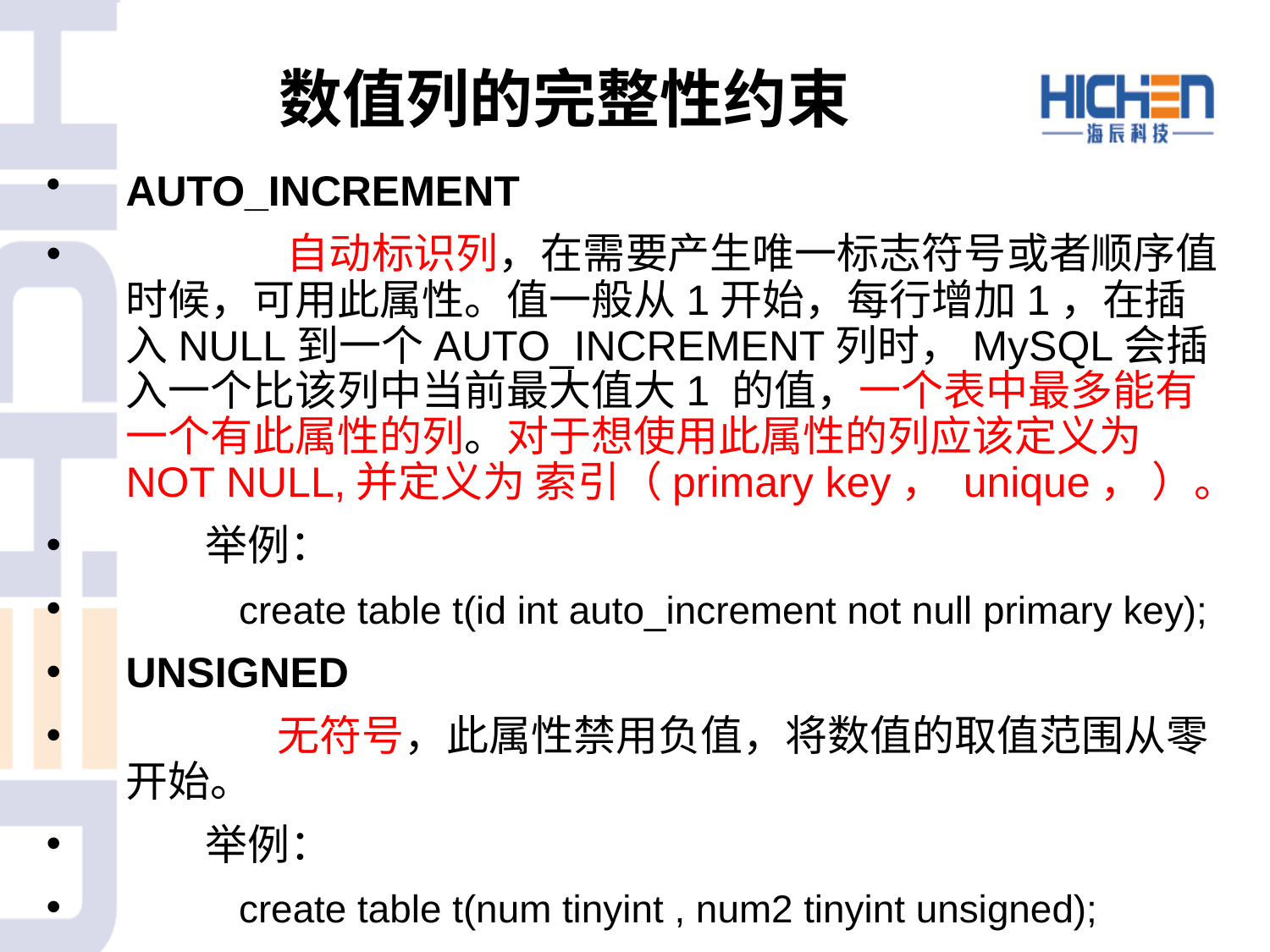

数值列的完整性约束
# AUTO_INCREMENT
		    自动标识列，在需要产生唯一标志符号或者顺序值时候，可用此属性。值一般从1开始，每行增加1，在插入NULL到一个AUTO_INCREMENT列时，MySQL会插入一个比该列中当前最大值大1 的值，一个表中最多能有一个有此属性的列。对于想使用此属性的列应该定义为NOT NULL,并定义为 索引（primary key， unique， ）。
	举例：
		create table t(id int auto_increment not null primary key);
UNSIGNED
		   无符号，此属性禁用负值，将数值的取值范围从零开始。
	举例：
		create table t(num tinyint , num2 tinyint unsigned);